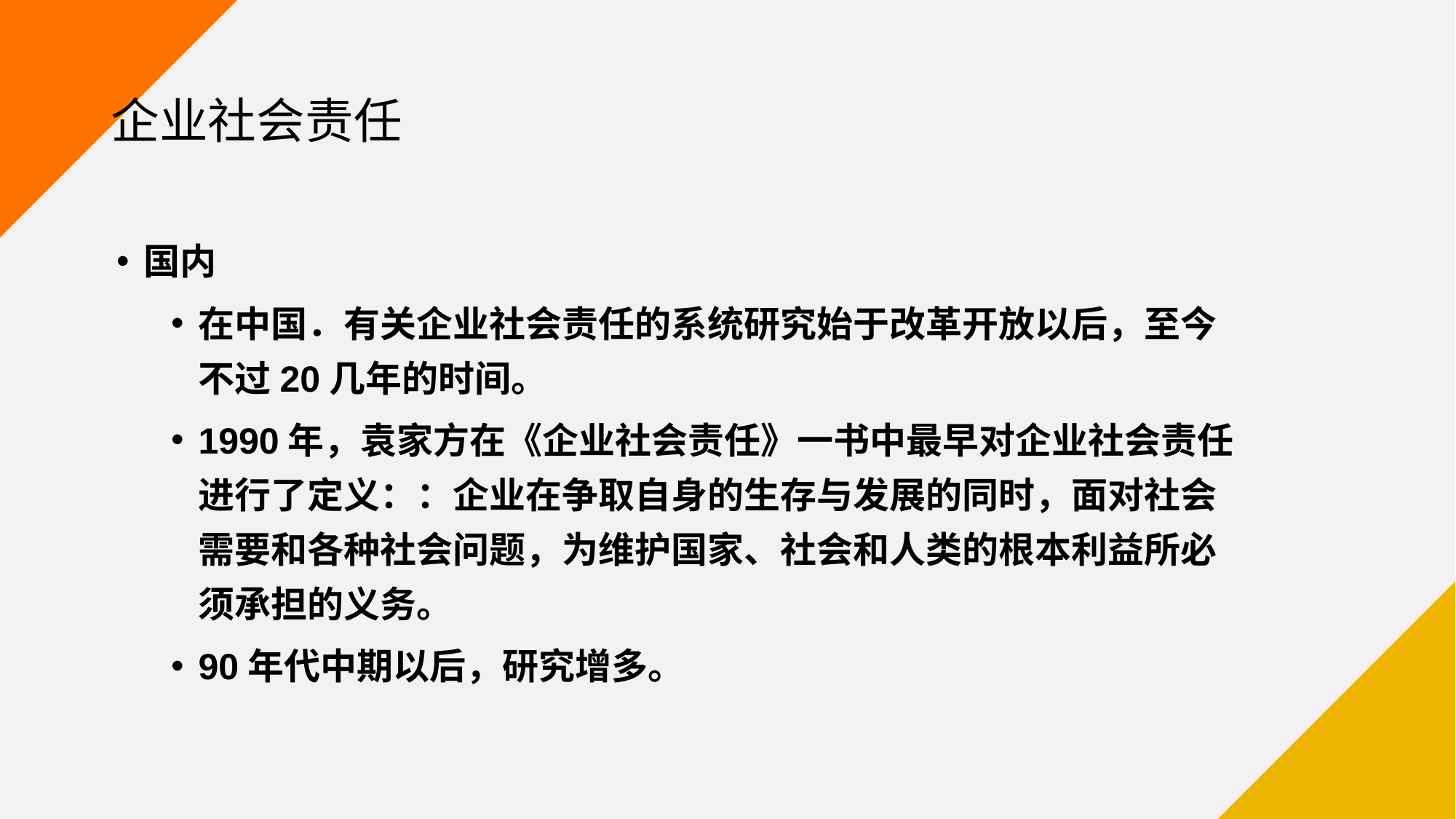

# 企业社会责任
国内
在中国．有关企业社会责任的系统研究始于改革开放以后，至今不过20几年的时间。
1990年，袁家方在《企业社会责任》一书中最早对企业社会责任进行了定义：：企业在争取自身的生存与发展的同时，面对社会需要和各种社会问题，为维护国家、社会和人类的根本利益所必须承担的义务。
90年代中期以后，研究增多。